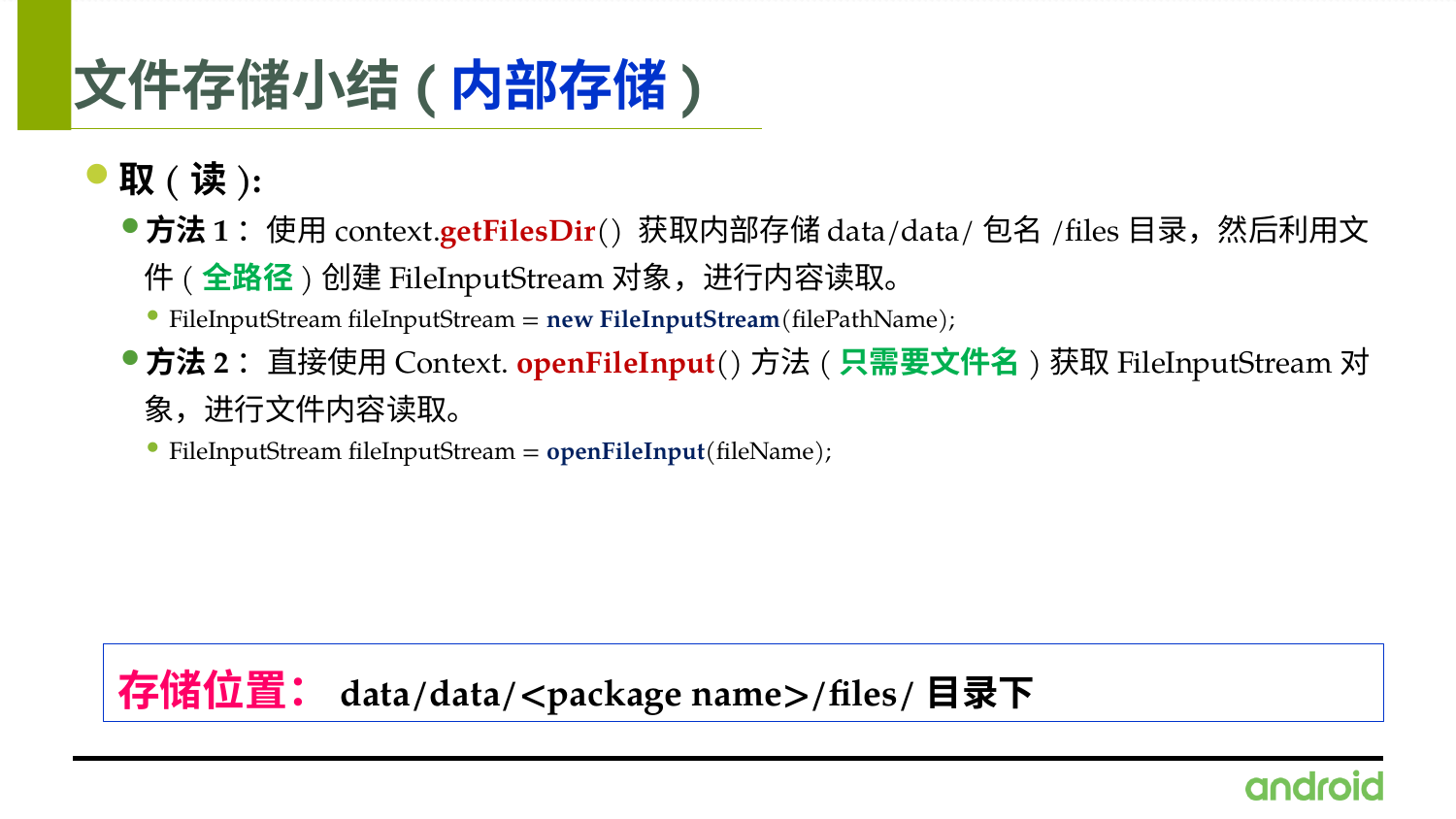

# 文件存储小结(内部存储)
取(读):
方法1：使用context.getFilesDir() 获取内部存储data/data/包名/files目录，然后利用文件(全路径)创建FileInputStream对象，进行内容读取。
FileInputStream fileInputStream = new FileInputStream(filePathName);
方法2：直接使用Context. openFileInput()方法(只需要文件名)获取FileInputStream对象，进行文件内容读取。
FileInputStream fileInputStream = openFileInput(fileName);

存储位置：data/data/<package name>/files/目录下